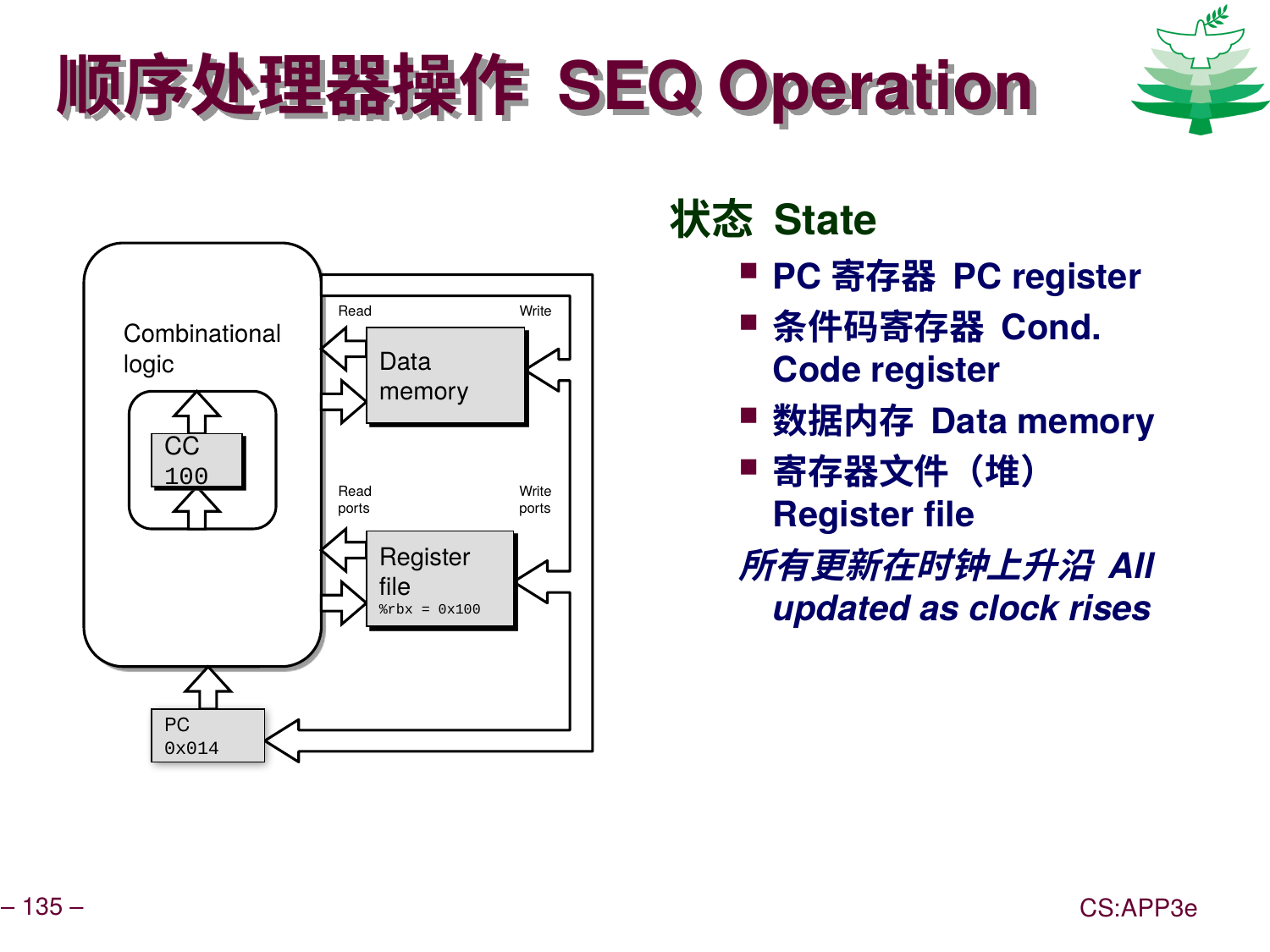

# 顺序处理器操作 SEQ Operation
状态 State
PC寄存器 PC register
条件码寄存器 Cond. Code register
数据内存 Data memory
寄存器文件（堆） Register file
所有更新在时钟上升沿 All updated as clock rises
Combinational
logic

Read
Write

Data
memory

CC
100
Read
ports
Write
ports

Register
file
%rbx = 0x100

PC
0x014